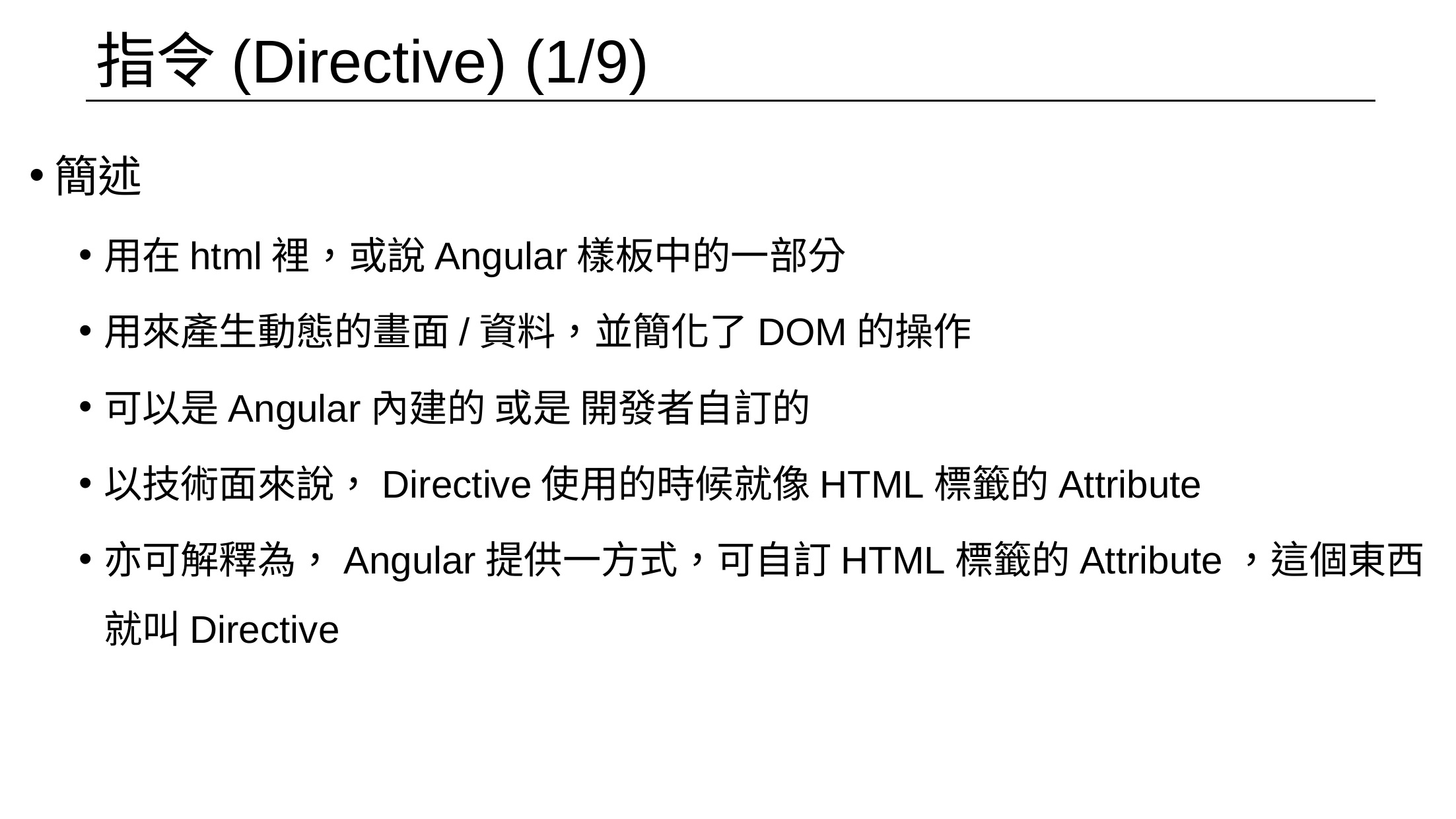

# 指令(Directive) (1/9)
簡述
用在html裡，或說Angular樣板中的一部分
用來產生動態的畫面/資料，並簡化了DOM的操作
可以是Angular內建的 或是 開發者自訂的
以技術面來說，Directive使用的時候就像HTML標籤的Attribute
亦可解釋為，Angular提供一方式，可自訂HTML標籤的Attribute，這個東西就叫Directive